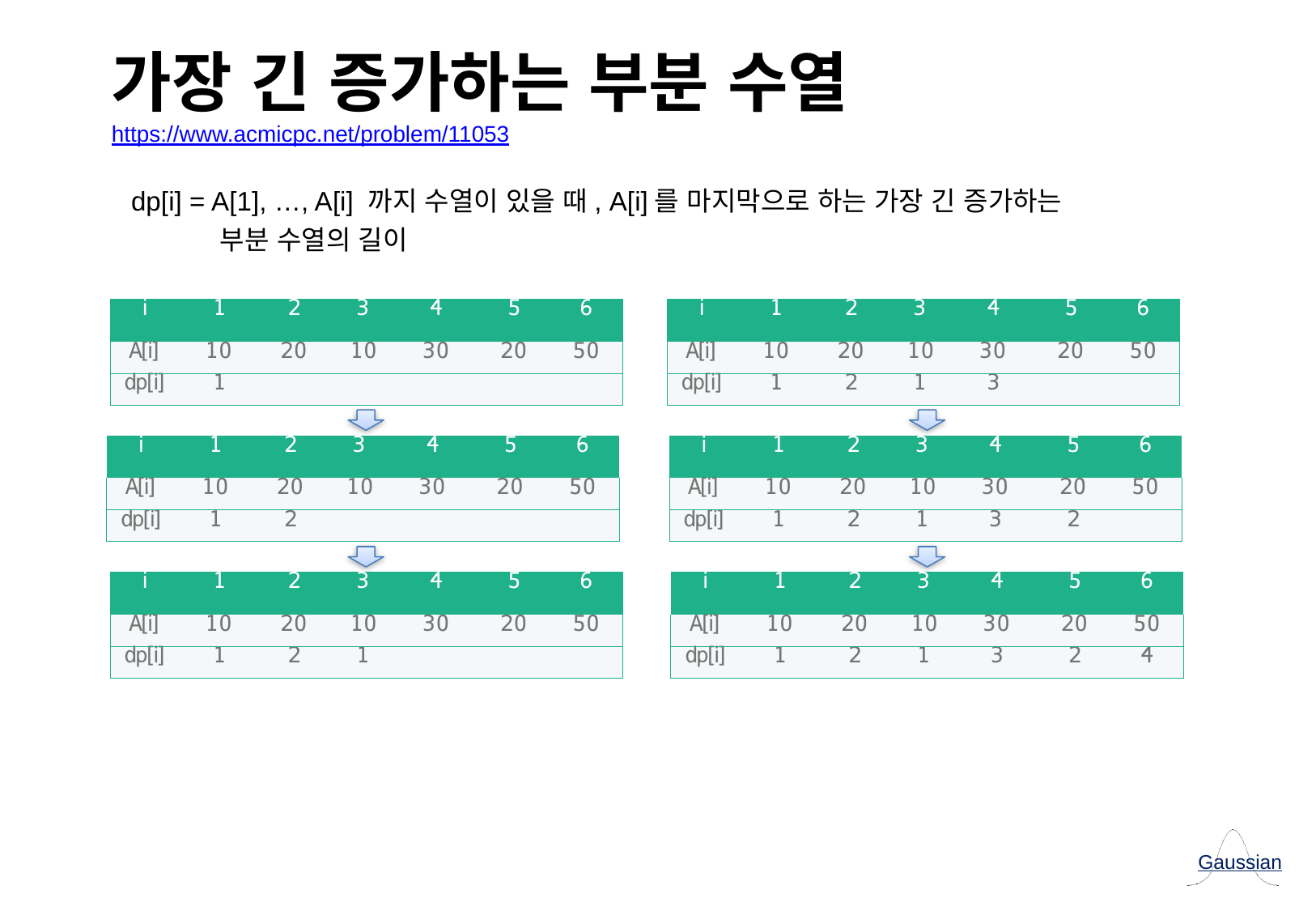

# 가장 긴 증가하는 부분 수열 https://www.acmicpc.net/problem/11053
dp[i] = A[1], …, A[i] 까지 수열이 있을 때, A[i]를 마지막으로 하는 가장 긴 증가하는
           부분 수열의 길이
| i | 1 | 2 | 3 | 4 | 5 | 6 |
| --- | --- | --- | --- | --- | --- | --- |
| A[i] | 10 | 20 | 10 | 30 | 20 | 50 |
| dp[i] | 1 |  |  |  |  |  |
| i | 1 | 2 | 3 | 4 | 5 | 6 |
| --- | --- | --- | --- | --- | --- | --- |
| A[i] | 10 | 20 | 10 | 30 | 20 | 50 |
| dp[i] | 1 | 2 | 1 | 3 |  |  |

| i | 1 | 2 | 3 | 4 | 5 | 6 |
| --- | --- | --- | --- | --- | --- | --- |
| A[i] | 10 | 20 | 10 | 30 | 20 | 50 |
| dp[i] | 1 | 2 |  |  |  |  |
| i | 1 | 2 | 3 | 4 | 5 | 6 |
| --- | --- | --- | --- | --- | --- | --- |
| A[i] | 10 | 20 | 10 | 30 | 20 | 50 |
| dp[i] | 1 | 2 | 1 | 3 | 2 |  |

| i | 1 | 2 | 3 | 4 | 5 | 6 |
| --- | --- | --- | --- | --- | --- | --- |
| A[i] | 10 | 20 | 10 | 30 | 20 | 50 |
| dp[i] | 1 | 2 | 1 |  |  |  |
| i | 1 | 2 | 3 | 4 | 5 | 6 |
| --- | --- | --- | --- | --- | --- | --- |
| A[i] | 10 | 20 | 10 | 30 | 20 | 50 |
| dp[i] | 1 | 2 | 1 | 3 | 2 | 4 |